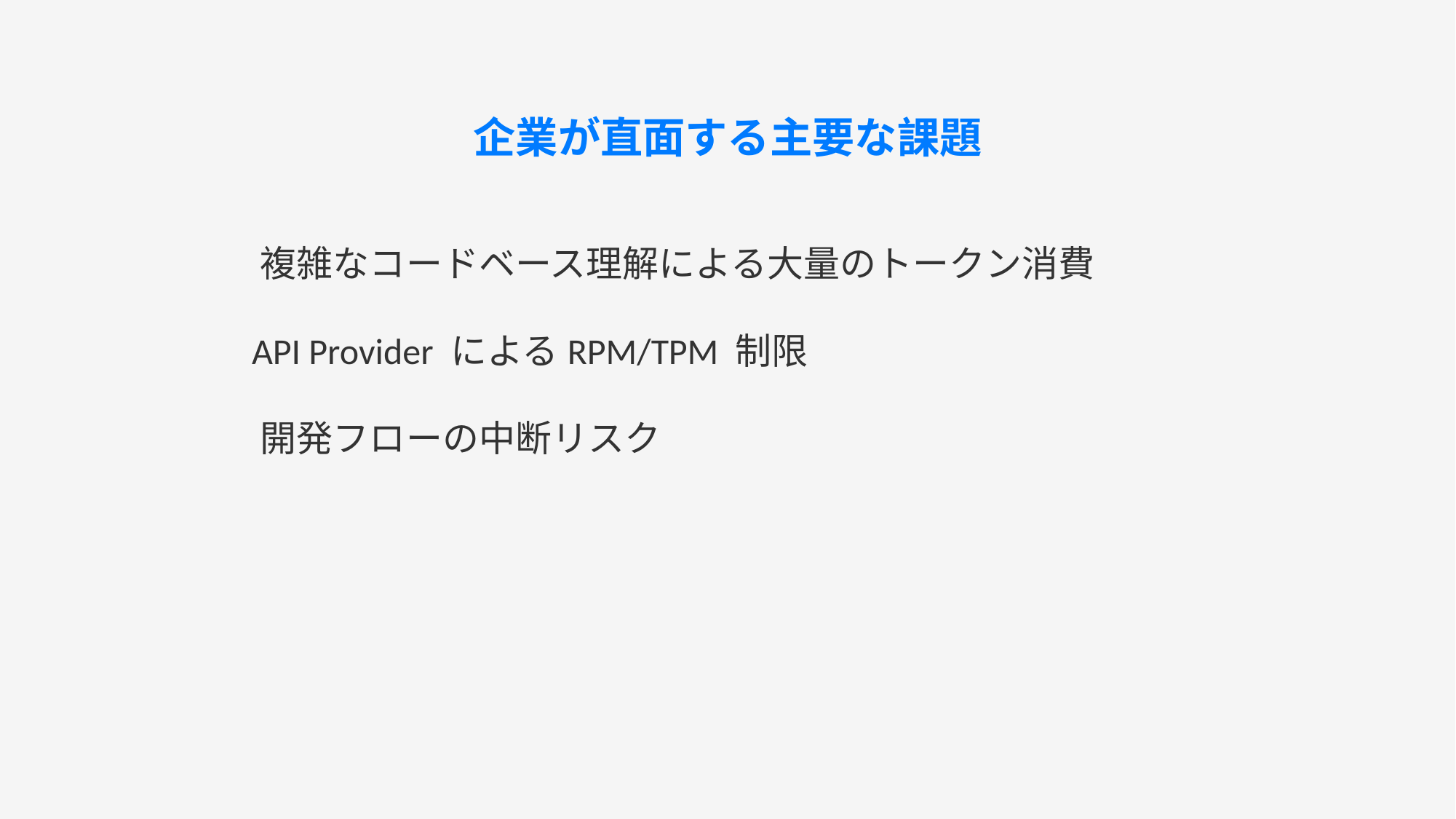

企業が直面する主要な課題
 複雑なコードベース理解による大量のトークン消費
 API Provider によるRPM/TPM 制限
 開発フローの中断リスク